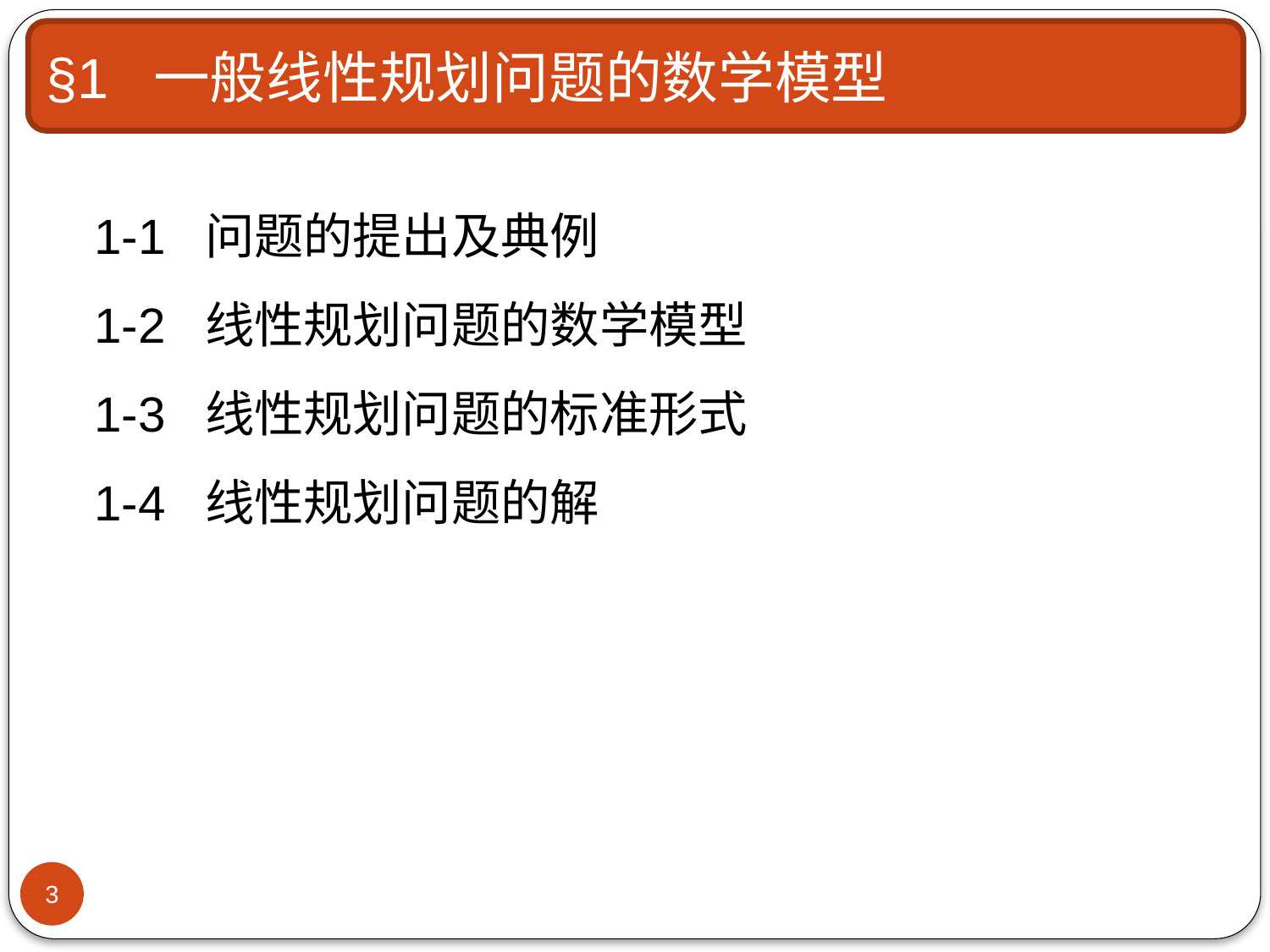

§1  一般线性规划问题的数学模型
1-1  问题的提出及典例
1-2  线性规划问题的数学模型
1-3  线性规划问题的标准形式
1-4  线性规划问题的解

3